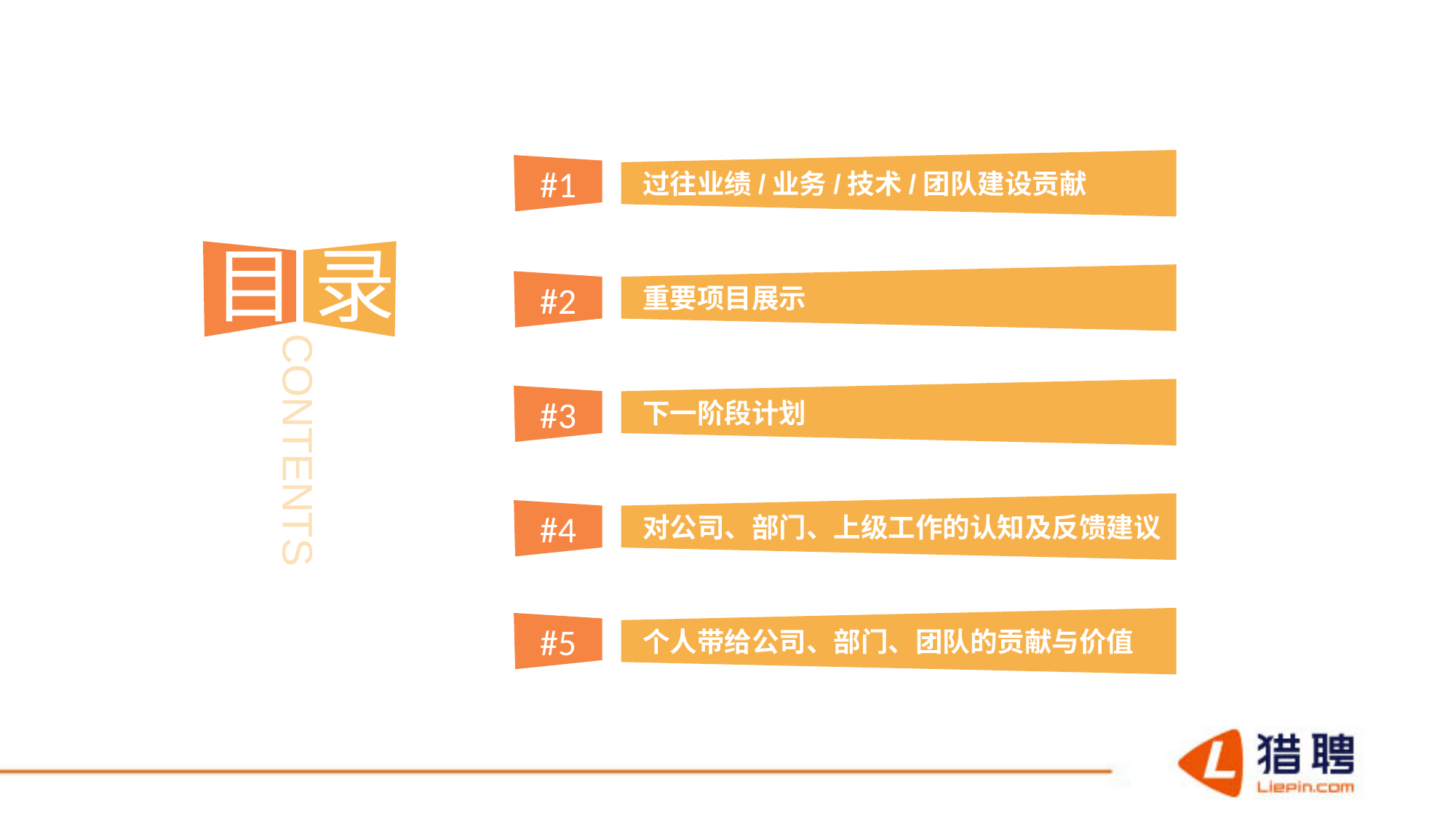

过往业绩/业务/技术/团队建设贡献
#1
重要项目展示
#2
下一阶段计划
#3
对公司、部门、上级工作的认知及反馈建议
#4
个人带给公司、部门、团队的贡献与价值
#5
目
录
CONTENTS